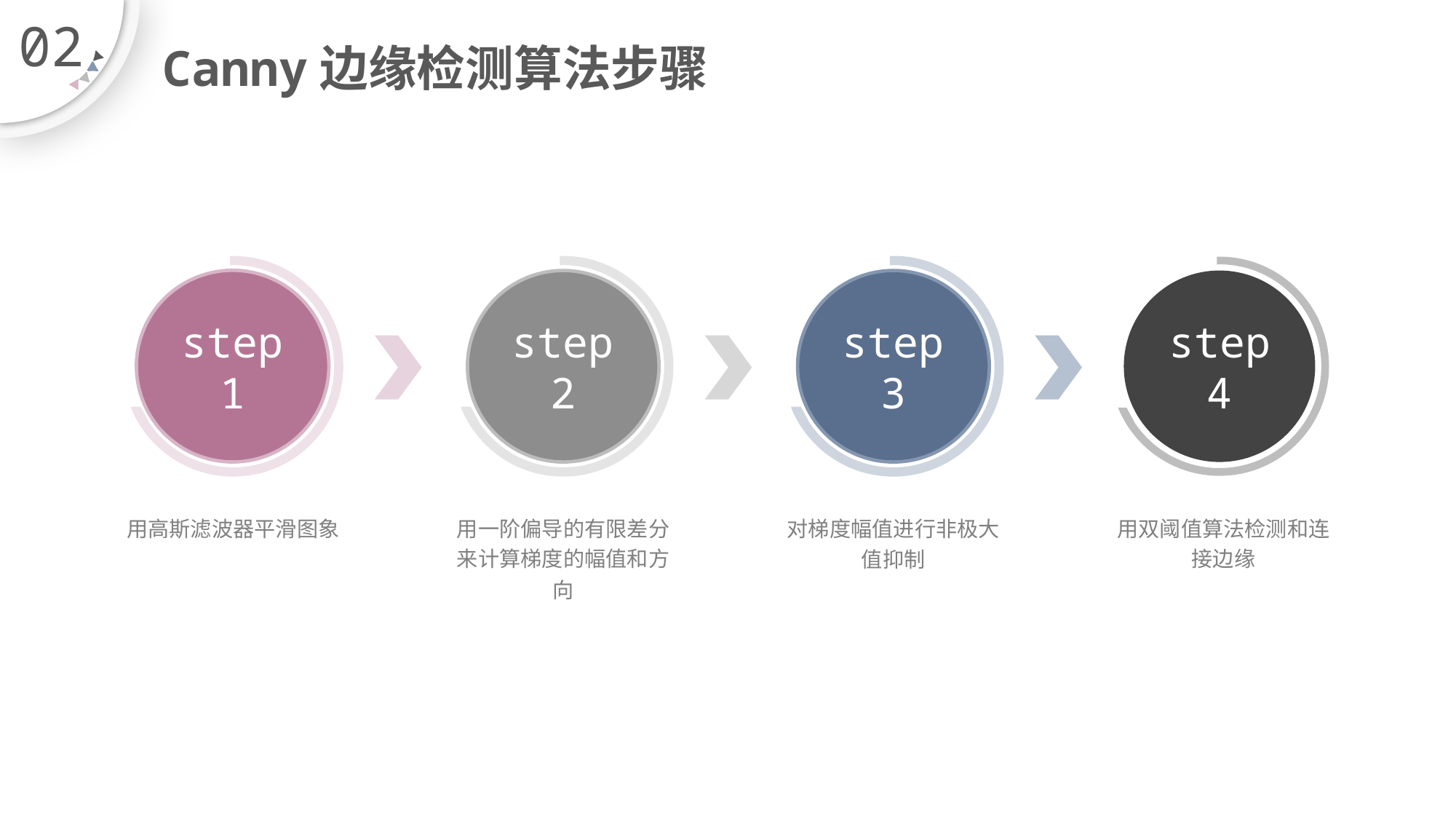

02

Canny边缘检测算法步骤

step1
用高斯滤波器平滑图象

step2
用一阶偏导的有限差分来计算梯度的幅值和方向

step3
对梯度幅值进行非极大值抑制

step4
用双阈值算法检测和连接边缘